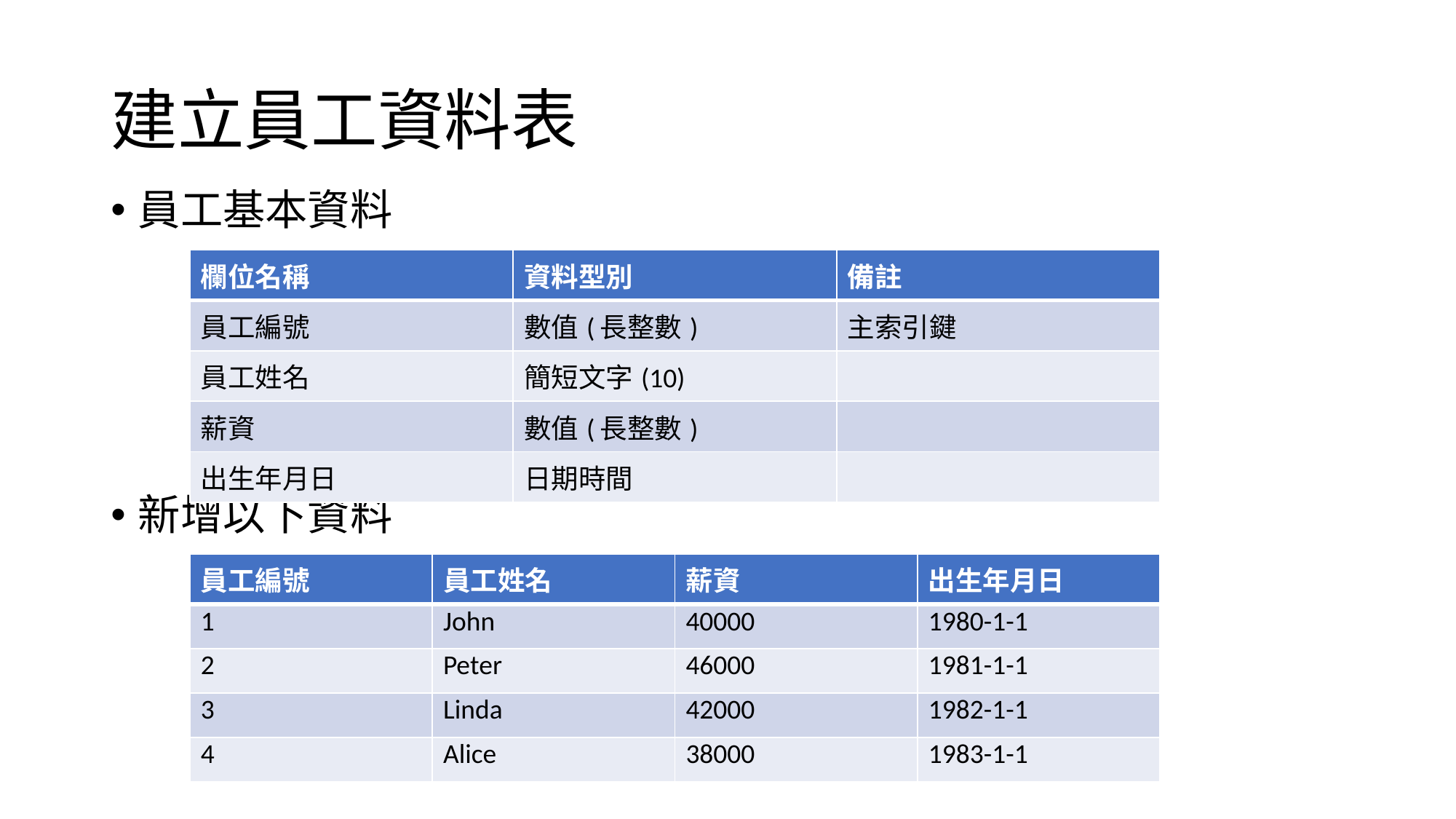

# 建立員工資料表
員工基本資料

新增以下資料

| 欄位名稱 | 資料型別 | 備註 |
| --- | --- | --- |
| 員工編號 | 數值(長整數) | 主索引鍵 |
| 員工姓名 | 簡短文字(10) |  |
| 薪資 | 數值(長整數) |  |
| 出生年月日 | 日期時間 |  |
| 員工編號 | 員工姓名 | 薪資 | 出生年月日 |
| --- | --- | --- | --- |
| 1 | John | 40000 | 1980-1-1 |
| 2 | Peter | 46000 | 1981-1-1 |
| 3 | Linda | 42000 | 1982-1-1 |
| 4 | Alice | 38000 | 1983-1-1 |